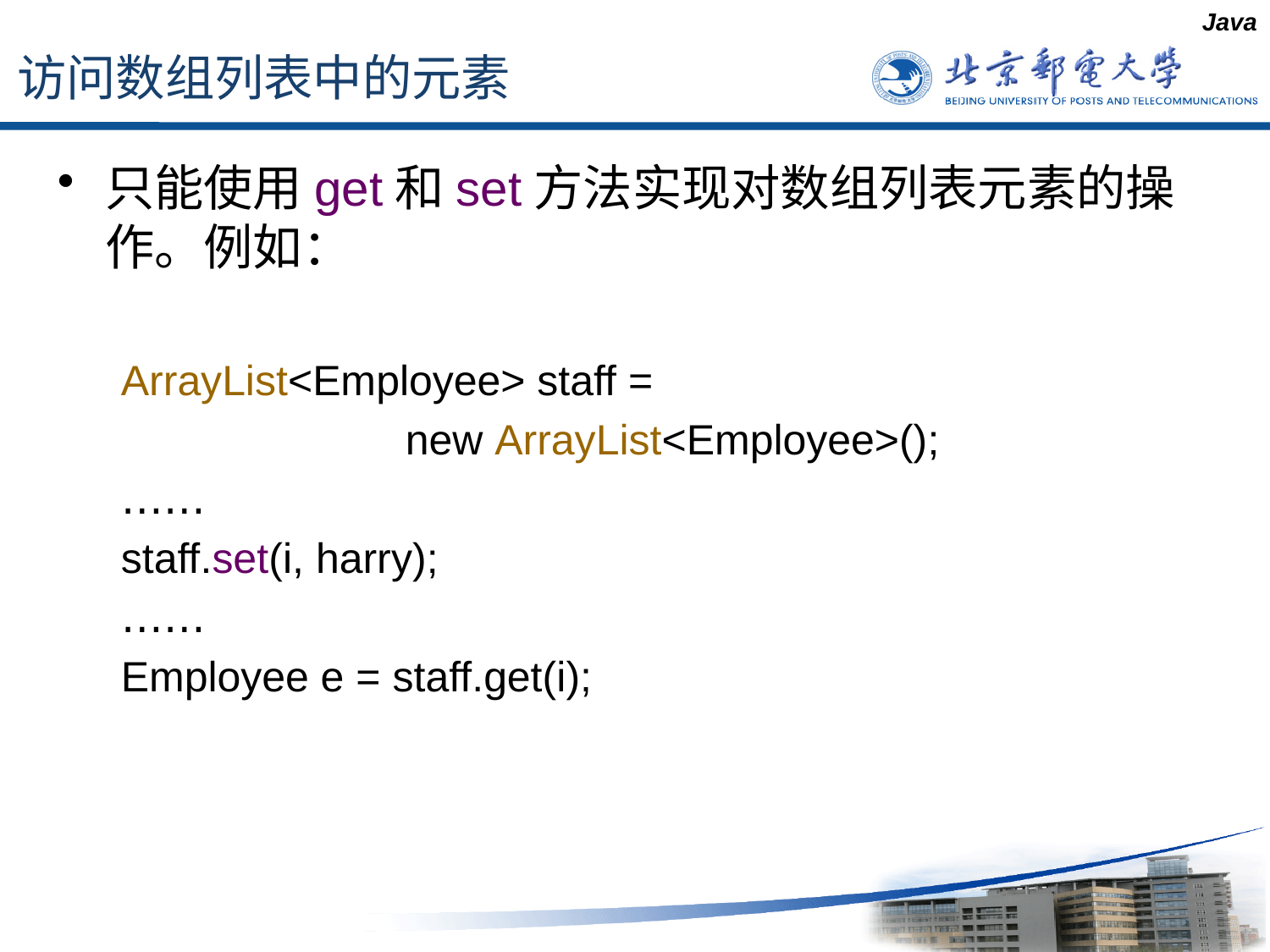

Java
# 访问数组列表中的元素
只能使用get和set方法实现对数组列表元素的操作。例如：

ArrayList<Employee> staff =
                        new ArrayList<Employee>();
……
staff.set(i, harry);
……
Employee e = staff.get(i);